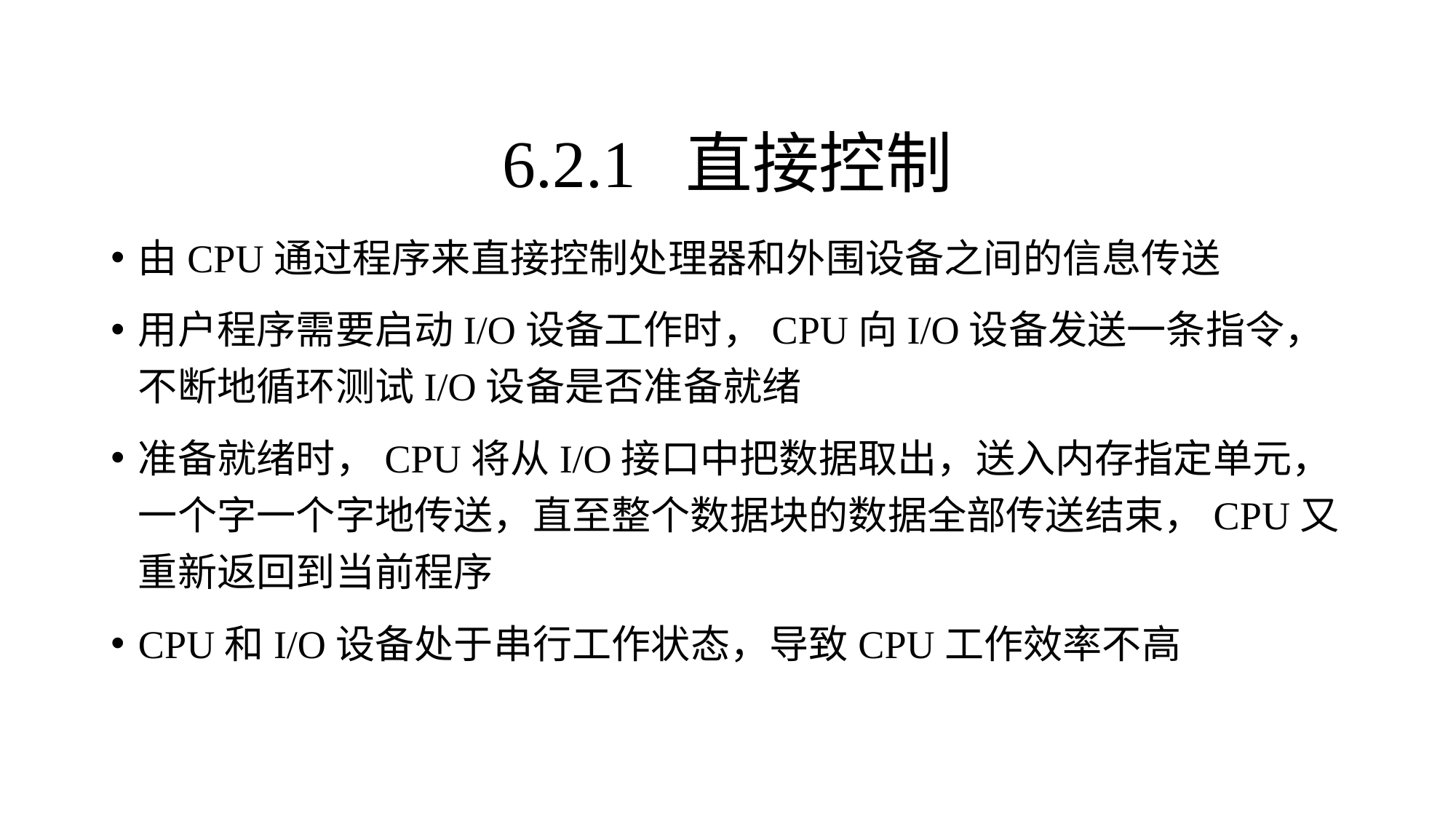

由CPU通过程序来直接控制处理器和外围设备之间的信息传送
用户程序需要启动I/O设备工作时，CPU向I/O设备发送一条指令，不断地循环测试I/O设备是否准备就绪
准备就绪时，CPU将从I/O接口中把数据取出，送入内存指定单元，一个字一个字地传送，直至整个数据块的数据全部传送结束，CPU又重新返回到当前程序
CPU和I/O设备处于串行工作状态，导致CPU工作效率不高
6.2.1  直接控制
2